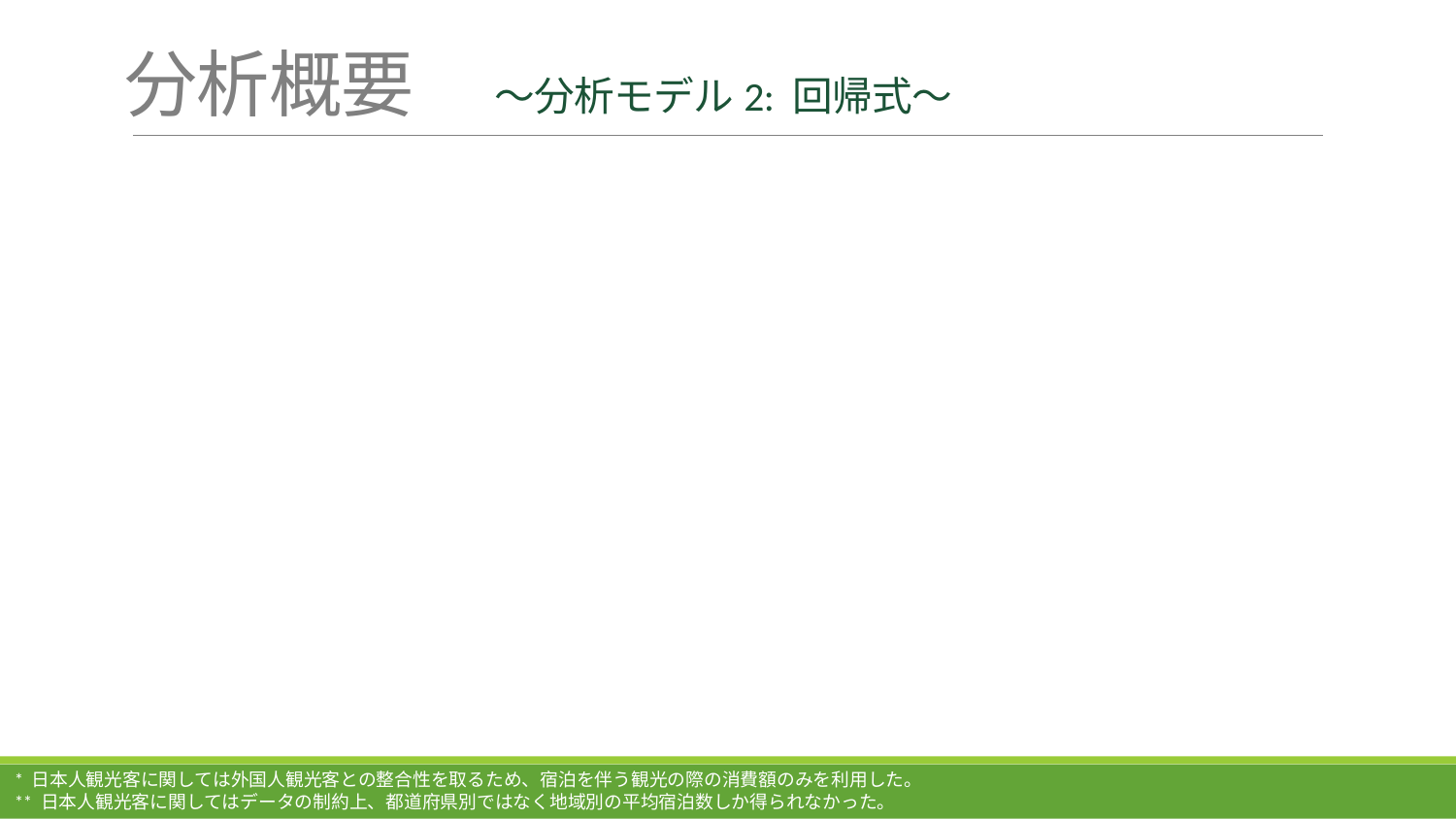

分析概要　 〜分析モデル2: 回帰式〜

* 日本人観光客に関しては外国人観光客との整合性を取るため、宿泊を伴う観光の際の消費額のみを利用した。
** 日本人観光客に関してはデータの制約上、都道府県別ではなく地域別の平均宿泊数しか得られなかった。